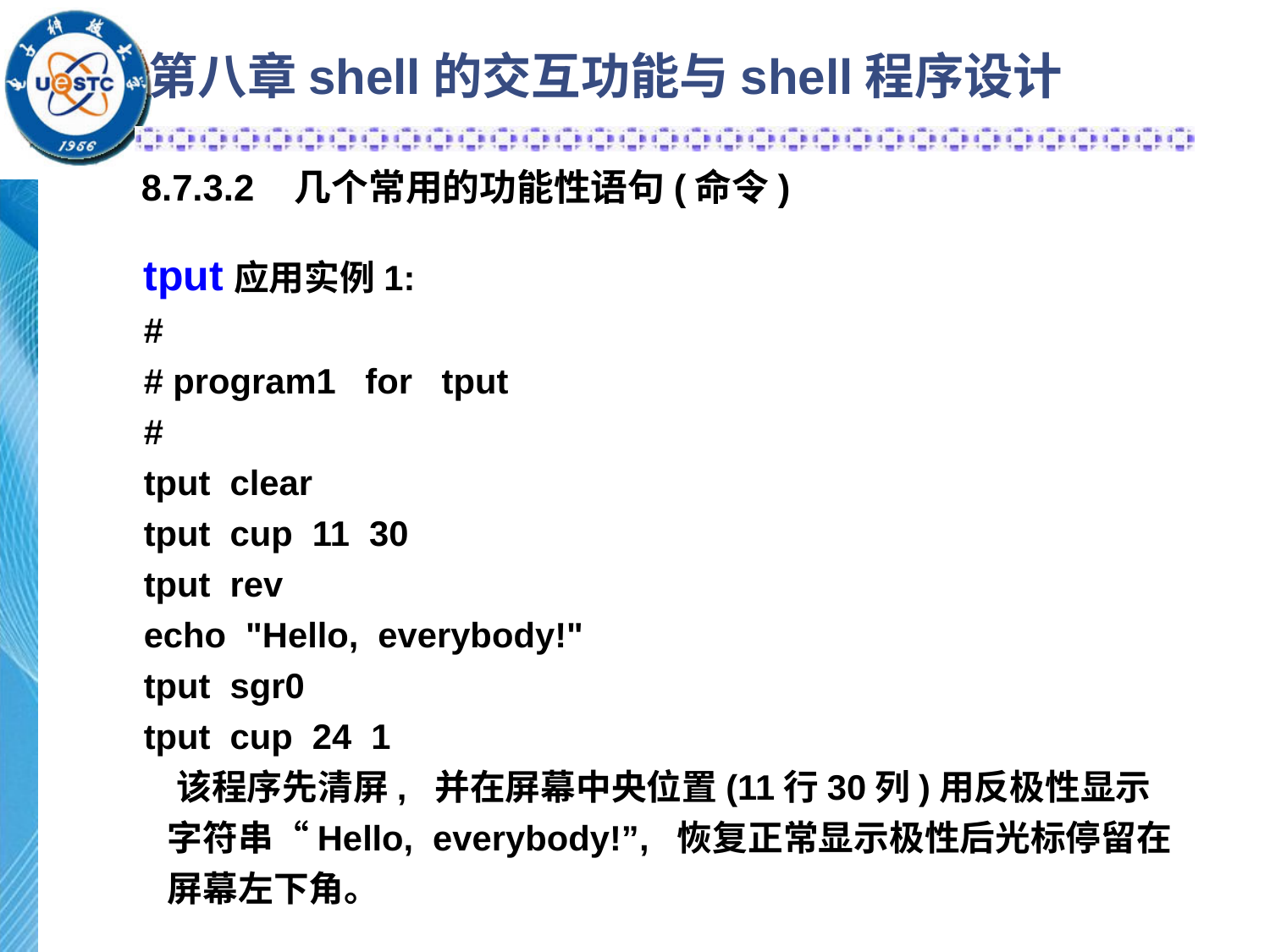

# 第八章shell的交互功能与shell程序设计
8.7.3.2   几个常用的功能性语句(命令)
tput应用实例1:
#
# program1   for   tput
#
tput  clear
tput  cup  11  30
tput  rev
echo  "Hello,  everybody!"
tput  sgr0
tput  cup  24  1
   该程序先清屏,  并在屏幕中央位置(11行30列)用反极性显示字符串“Hello,  everybody!”,  恢复正常显示极性后光标停留在屏幕左下角。